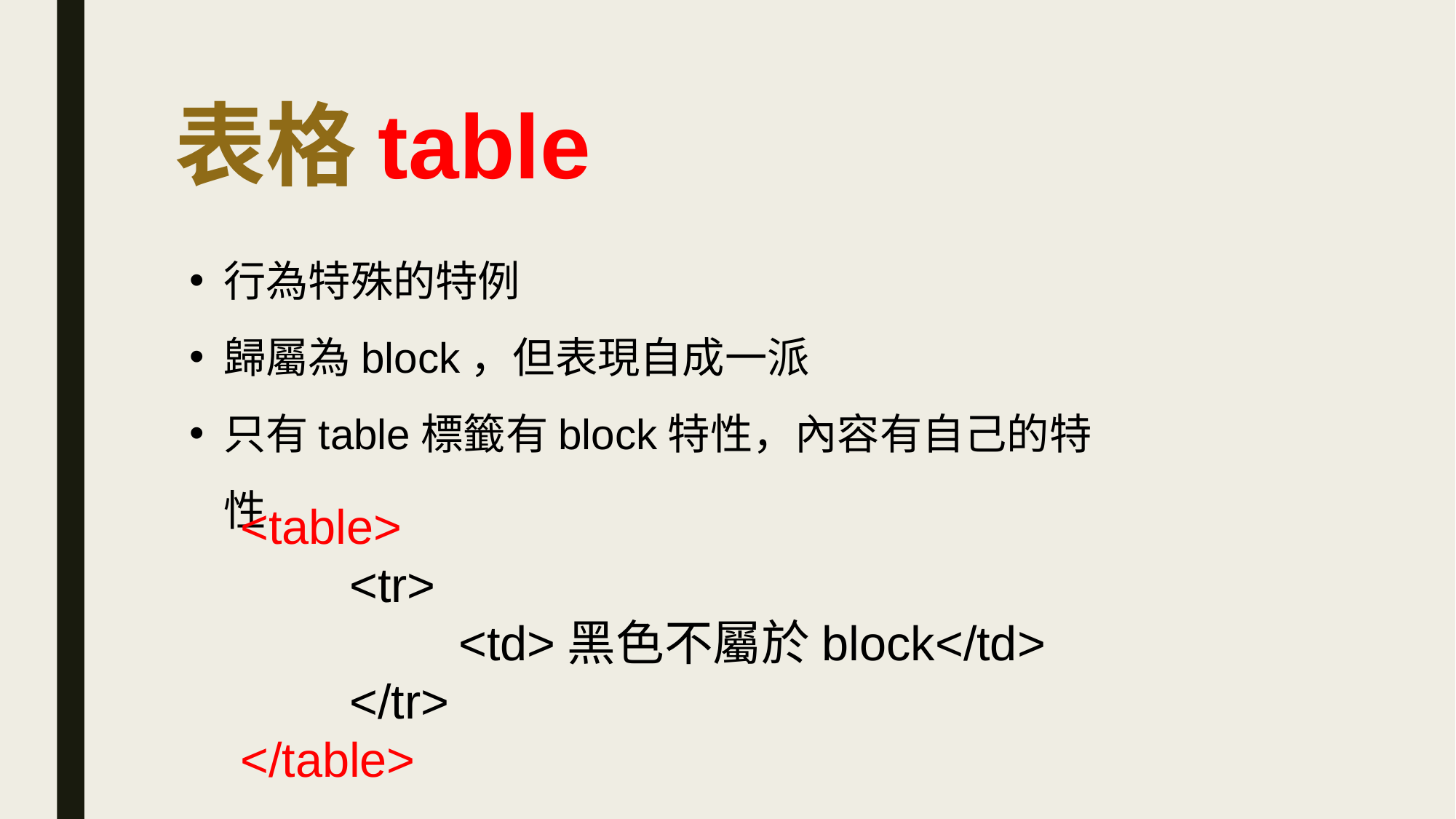

表格table
行為特殊的特例
歸屬為block，但表現自成一派
只有table標籤有block特性，內容有自己的特性
<table>
	<tr>
		<td>黑色不屬於block</td>
	</tr>
</table>